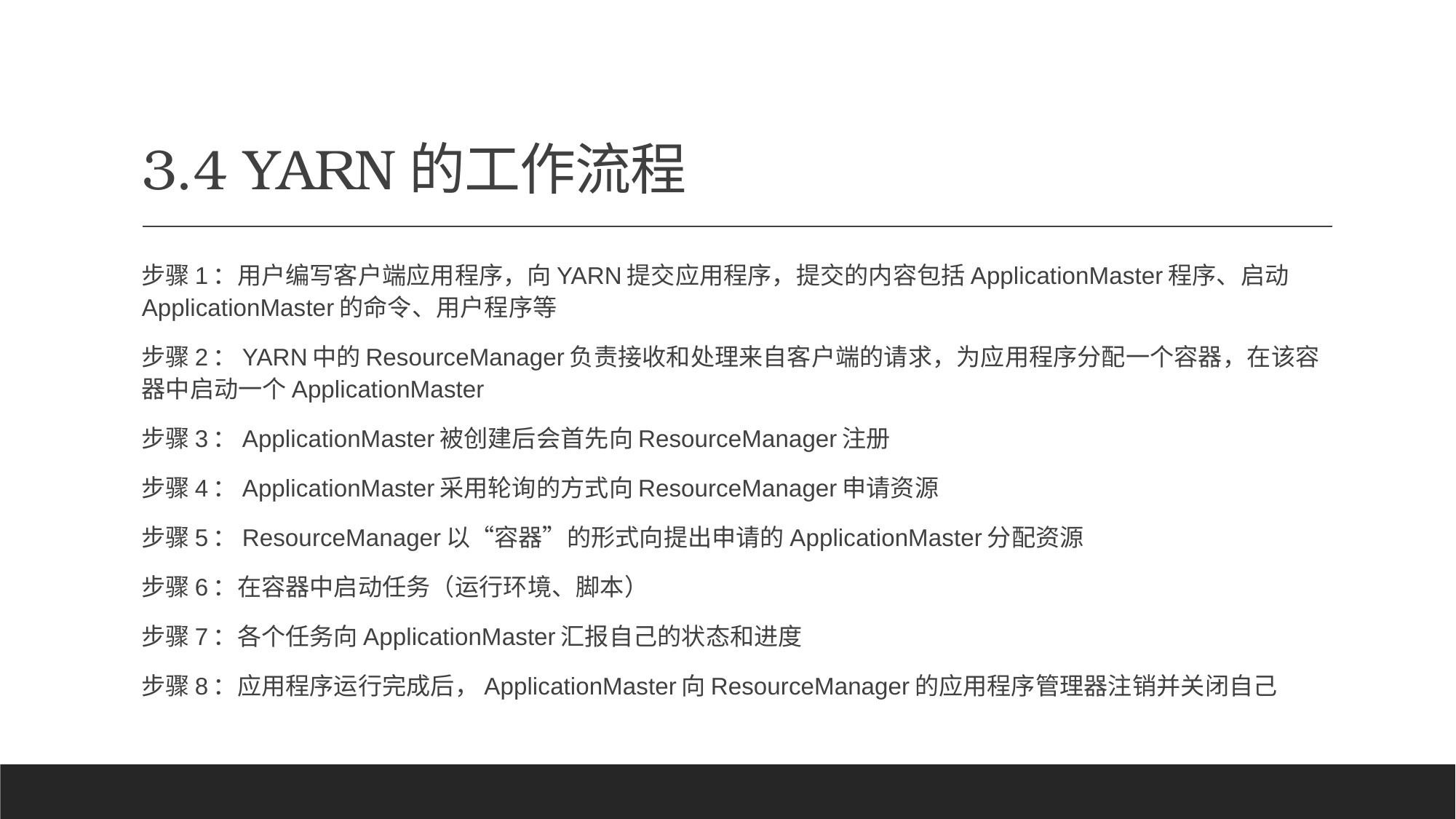

# 3.4 YARN的工作流程
步骤1：用户编写客户端应用程序，向YARN提交应用程序，提交的内容包括ApplicationMaster程序、启动ApplicationMaster的命令、用户程序等
步骤2：YARN中的ResourceManager负责接收和处理来自客户端的请求，为应用程序分配一个容器，在该容器中启动一个ApplicationMaster
步骤3：ApplicationMaster被创建后会首先向ResourceManager注册
步骤4：ApplicationMaster采用轮询的方式向ResourceManager申请资源
步骤5：ResourceManager以“容器”的形式向提出申请的ApplicationMaster分配资源
步骤6：在容器中启动任务（运行环境、脚本）
步骤7：各个任务向ApplicationMaster汇报自己的状态和进度
步骤8：应用程序运行完成后，ApplicationMaster向ResourceManager的应用程序管理器注销并关闭自己